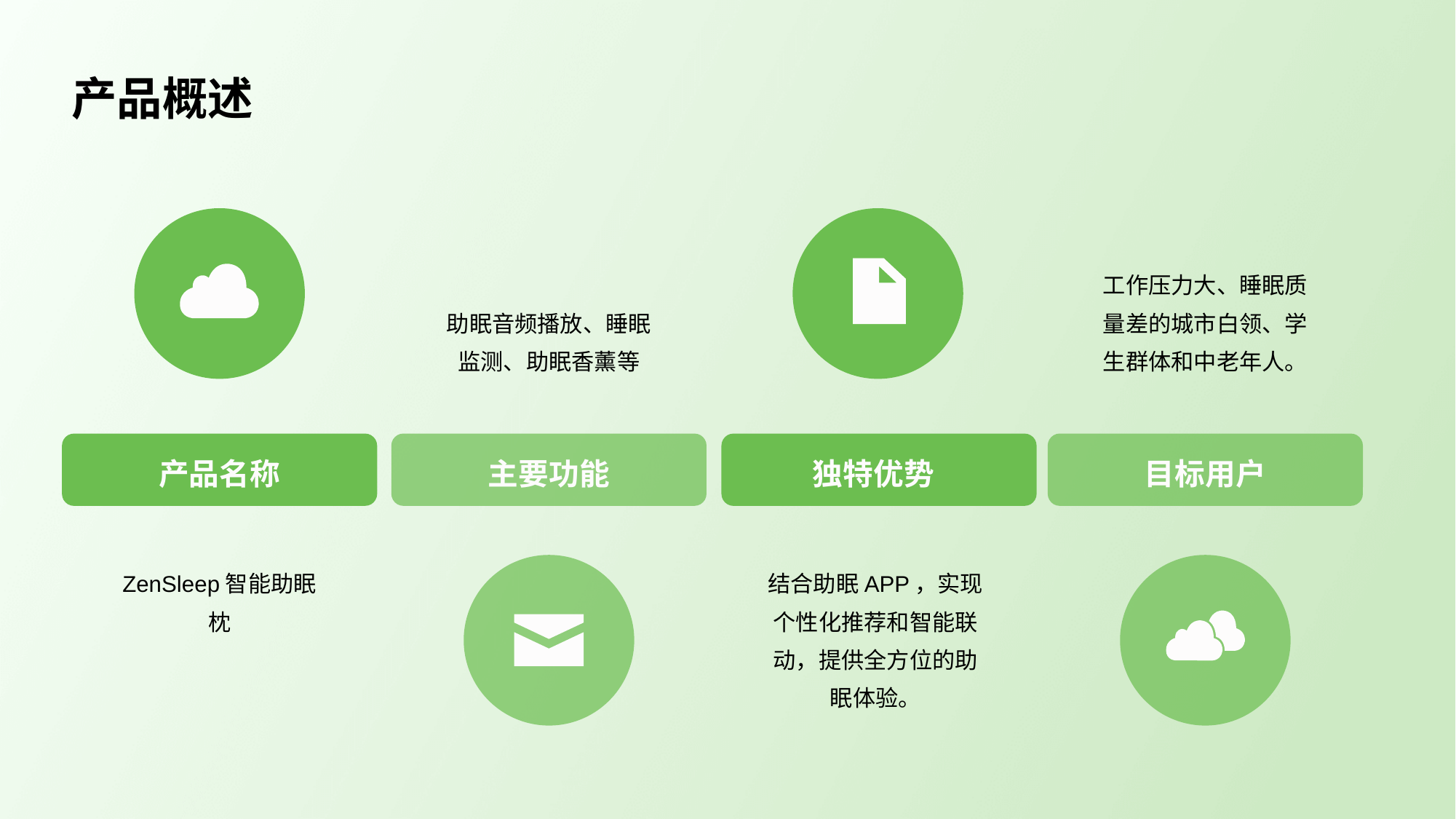

产品概述
助眠音频播放、睡眠监测、助眠香薰等

工作压力大、睡眠质量差的城市白领、学生群体和中老年人。

产品名称
主要功能
独特优势
目标用户
ZenSleep智能助眠枕

结合助眠APP，实现个性化推荐和智能联动，提供全方位的助眠体验。